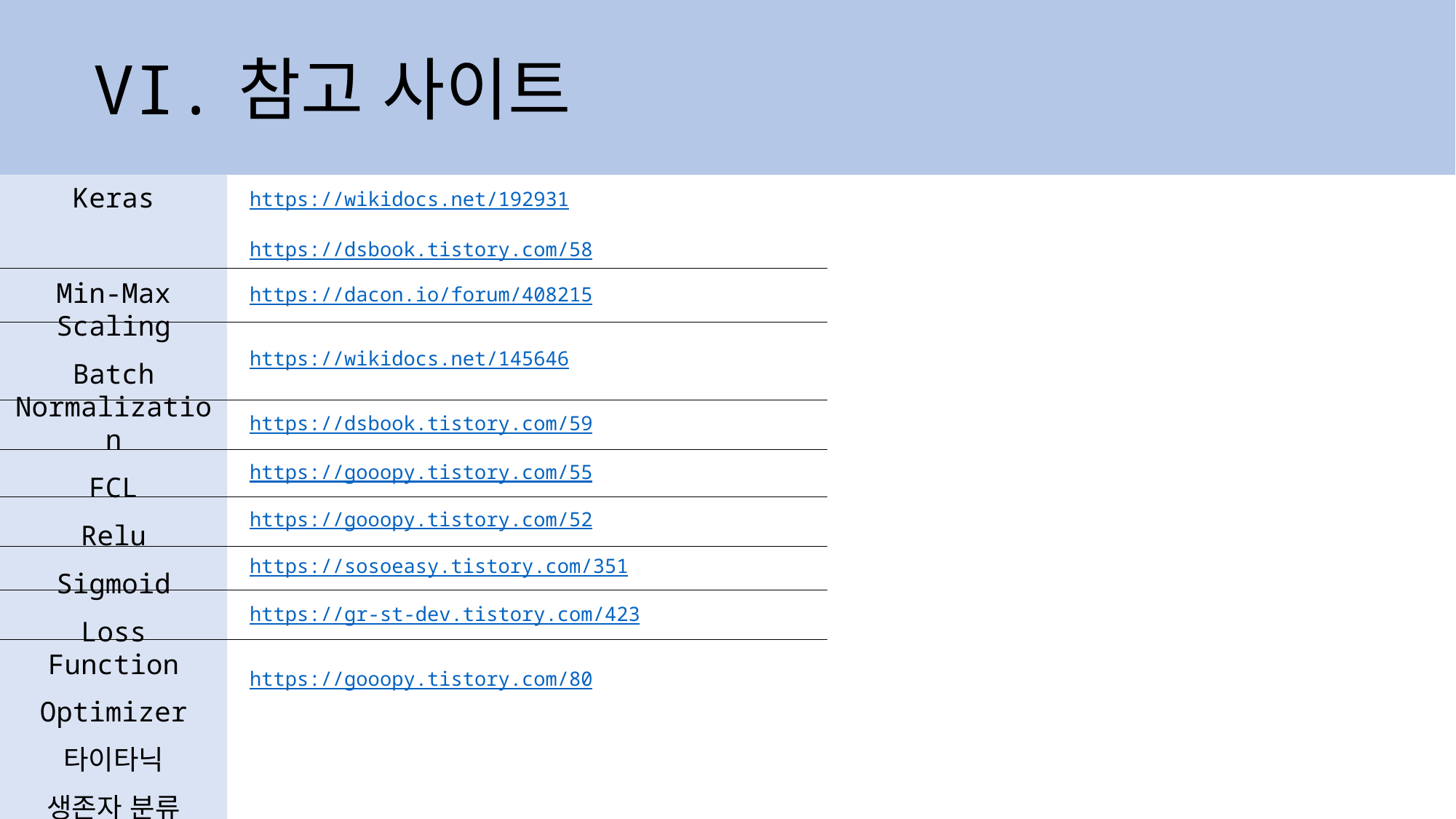

VI.
참고 사이트
Keras

Min-Max Scaling
Batch Normalization
FCL
Relu
Sigmoid
Loss Function
Optimizer
타이타닉
생존자 분류

 https://wikidocs.net/192931

 https://dsbook.tistory.com/58
 https://dacon.io/forum/408215
 https://wikidocs.net/145646
 https://dsbook.tistory.com/59
 https://gooopy.tistory.com/55
 https://gooopy.tistory.com/52
 https://sosoeasy.tistory.com/351
 https://gr-st-dev.tistory.com/423
 https://gooopy.tistory.com/80